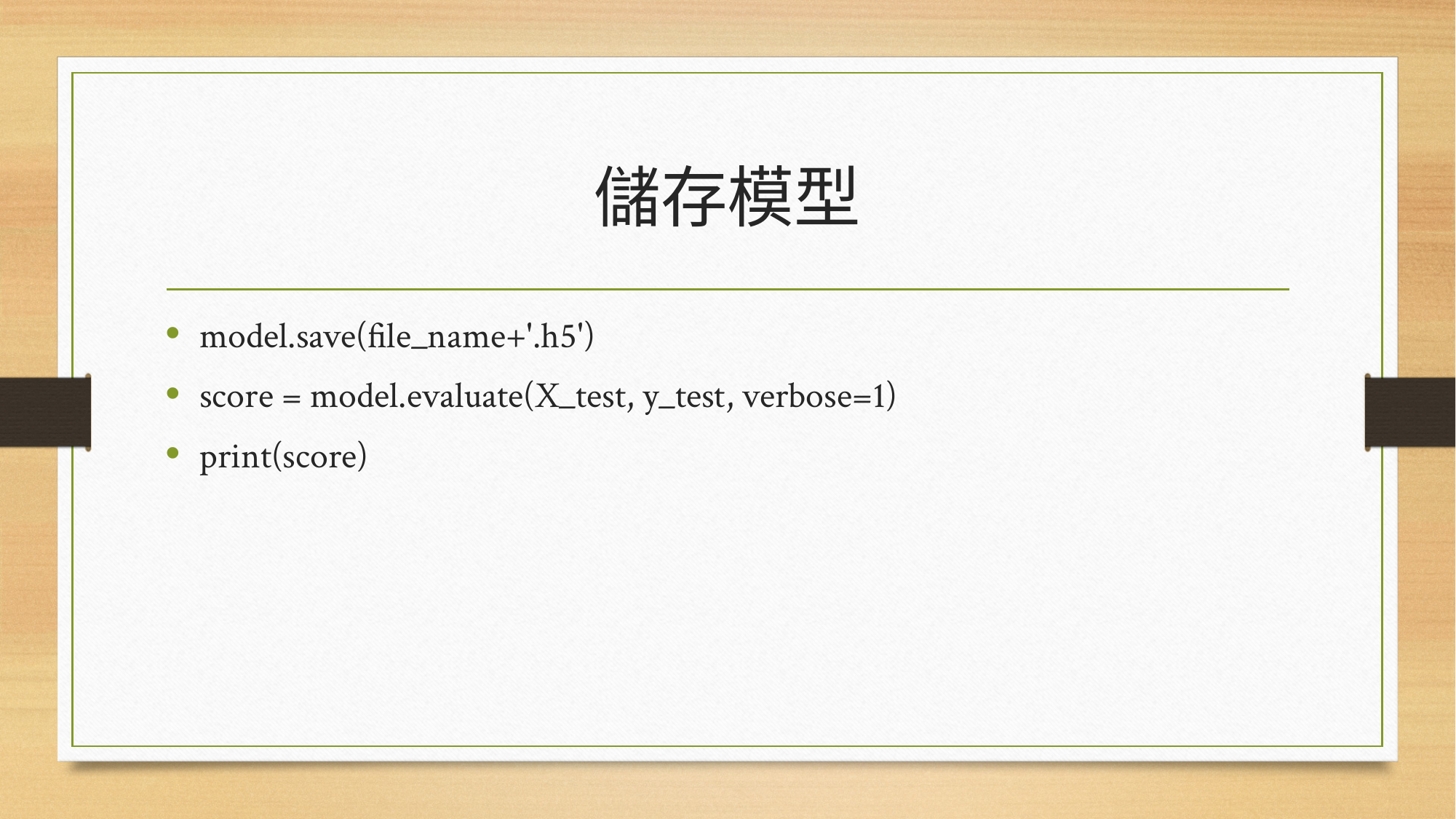

# 儲存模型
model.save(file_name+'.h5')
score = model.evaluate(X_test, y_test, verbose=1)
print(score)